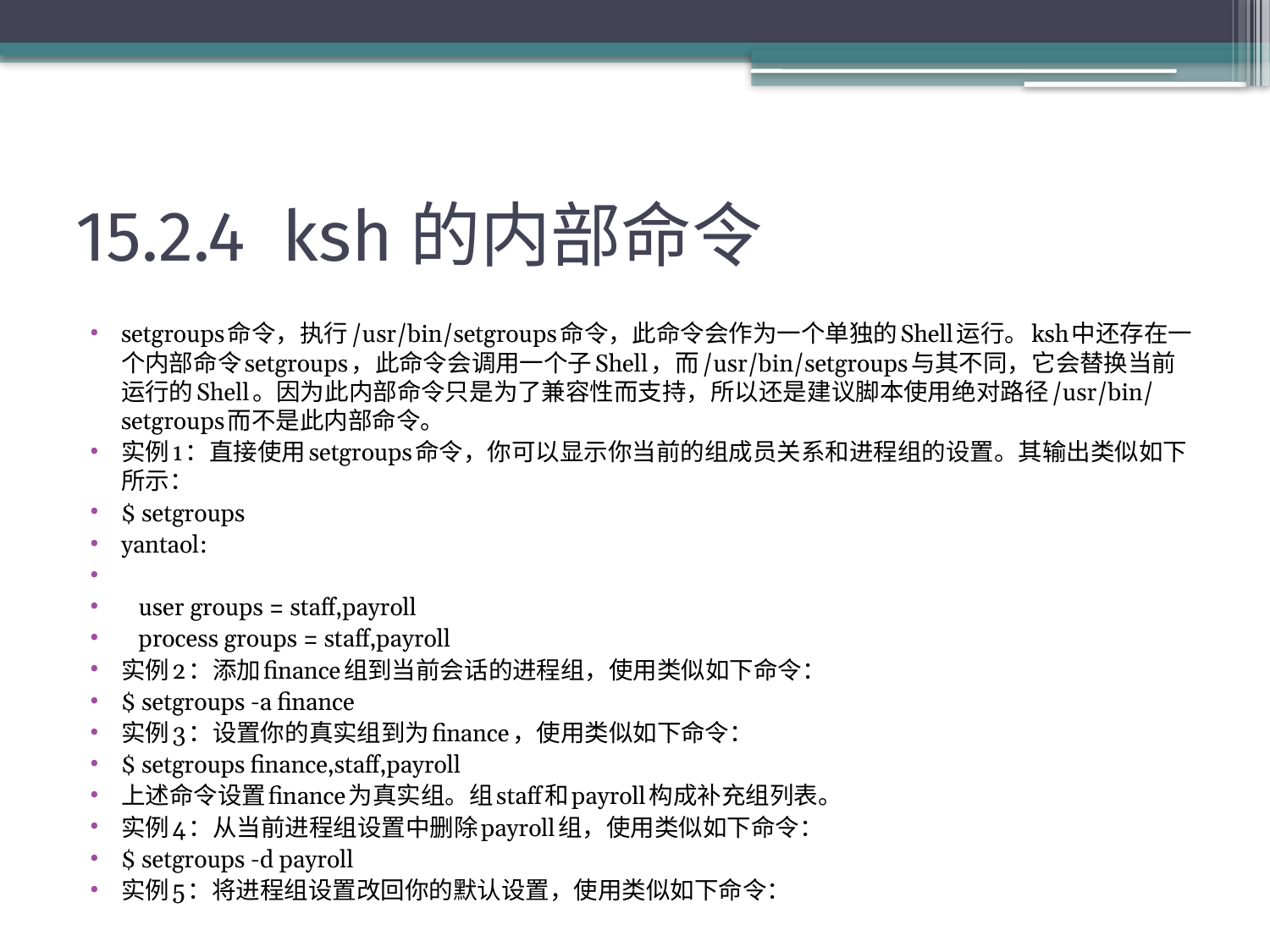

# 15.2.4  ksh的内部命令
setgroups命令，执行/usr/bin/setgroups命令，此命令会作为一个单独的Shell运行。ksh中还存在一个内部命令setgroups，此命令会调用一个子Shell，而/usr/bin/setgroups与其不同，它会替换当前运行的Shell。因为此内部命令只是为了兼容性而支持，所以还是建议脚本使用绝对路径/usr/bin/setgroups而不是此内部命令。
实例1：直接使用setgroups命令，你可以显示你当前的组成员关系和进程组的设置。其输出类似如下所示：
$ setgroups
yantaol:

   user groups = staff,payroll
   process groups = staff,payroll
实例2：添加finance组到当前会话的进程组，使用类似如下命令：
$ setgroups -a finance
实例3：设置你的真实组到为finance，使用类似如下命令：
$ setgroups finance,staff,payroll
上述命令设置finance为真实组。组staff和payroll构成补充组列表。
实例4：从当前进程组设置中删除payroll组，使用类似如下命令：
$ setgroups -d payroll
实例5：将进程组设置改回你的默认设置，使用类似如下命令：